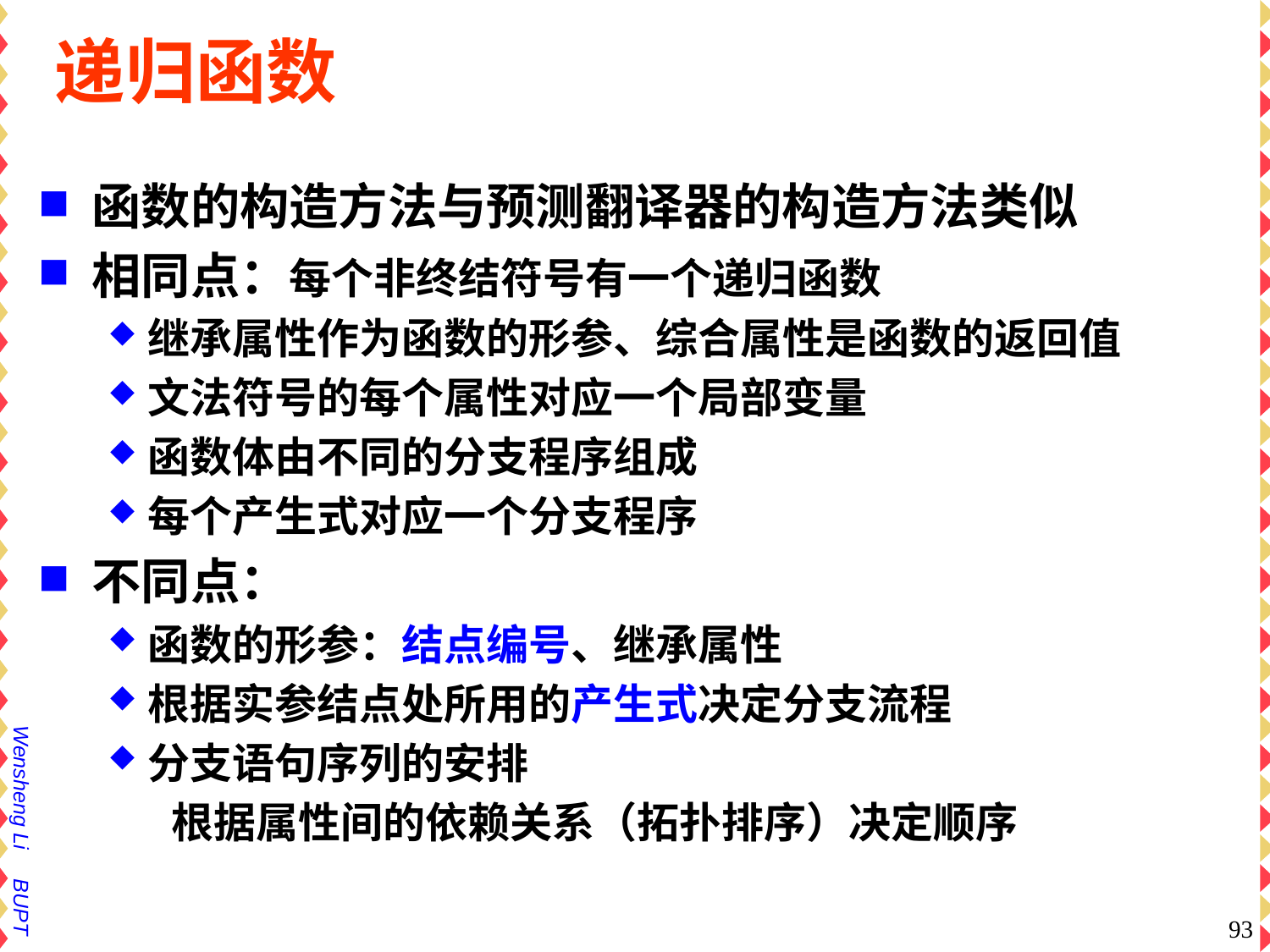

递归函数
函数的构造方法与预测翻译器的构造方法类似
相同点：每个非终结符号有一个递归函数
继承属性作为函数的形参、综合属性是函数的返回值
文法符号的每个属性对应一个局部变量
函数体由不同的分支程序组成
每个产生式对应一个分支程序
不同点：
函数的形参：结点编号、继承属性
根据实参结点处所用的产生式决定分支流程
分支语句序列的安排
根据属性间的依赖关系（拓扑排序）决定顺序
93